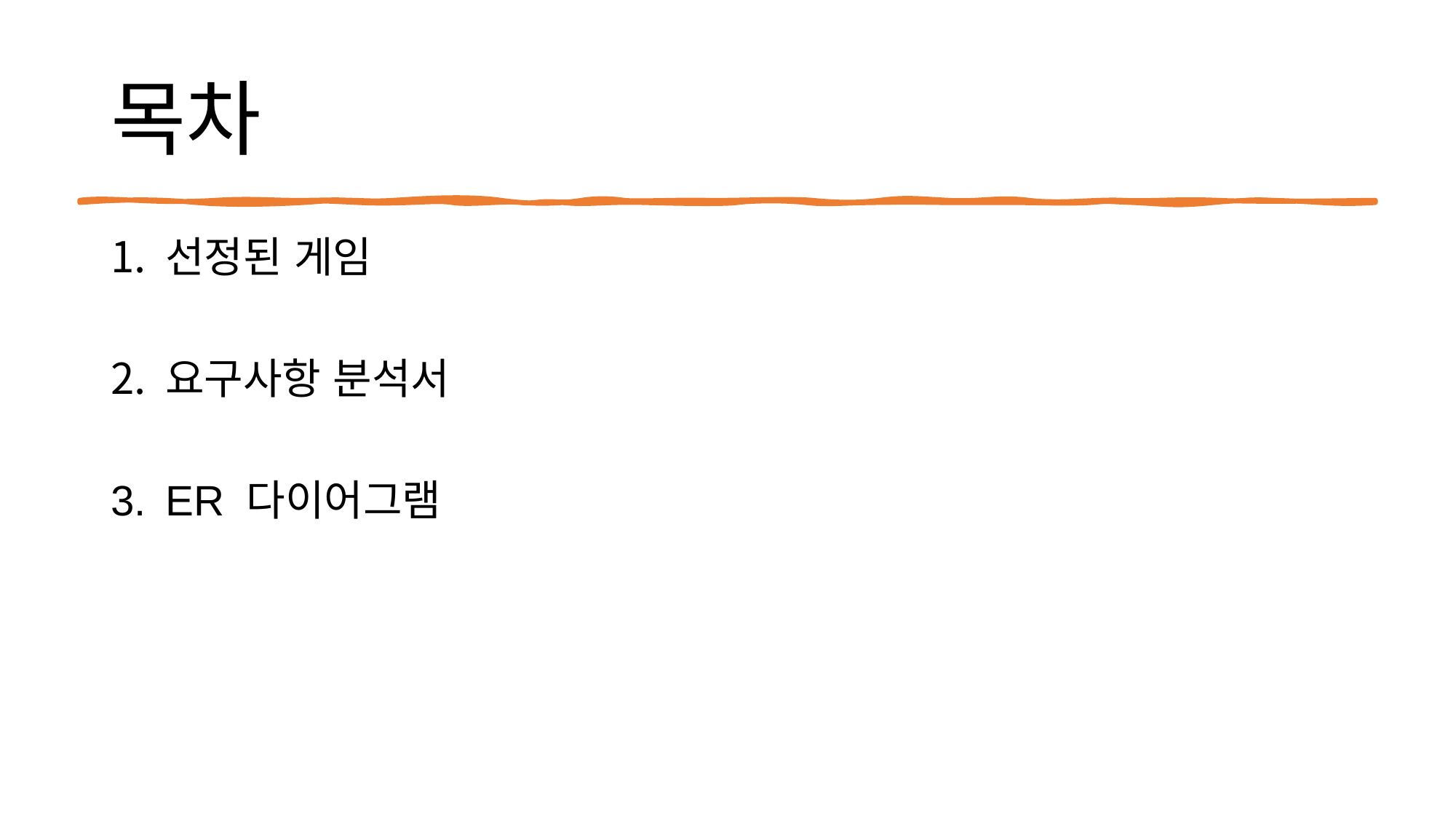

# 목차

선정된 게임

요구사항 분석서

ER 다이어그램